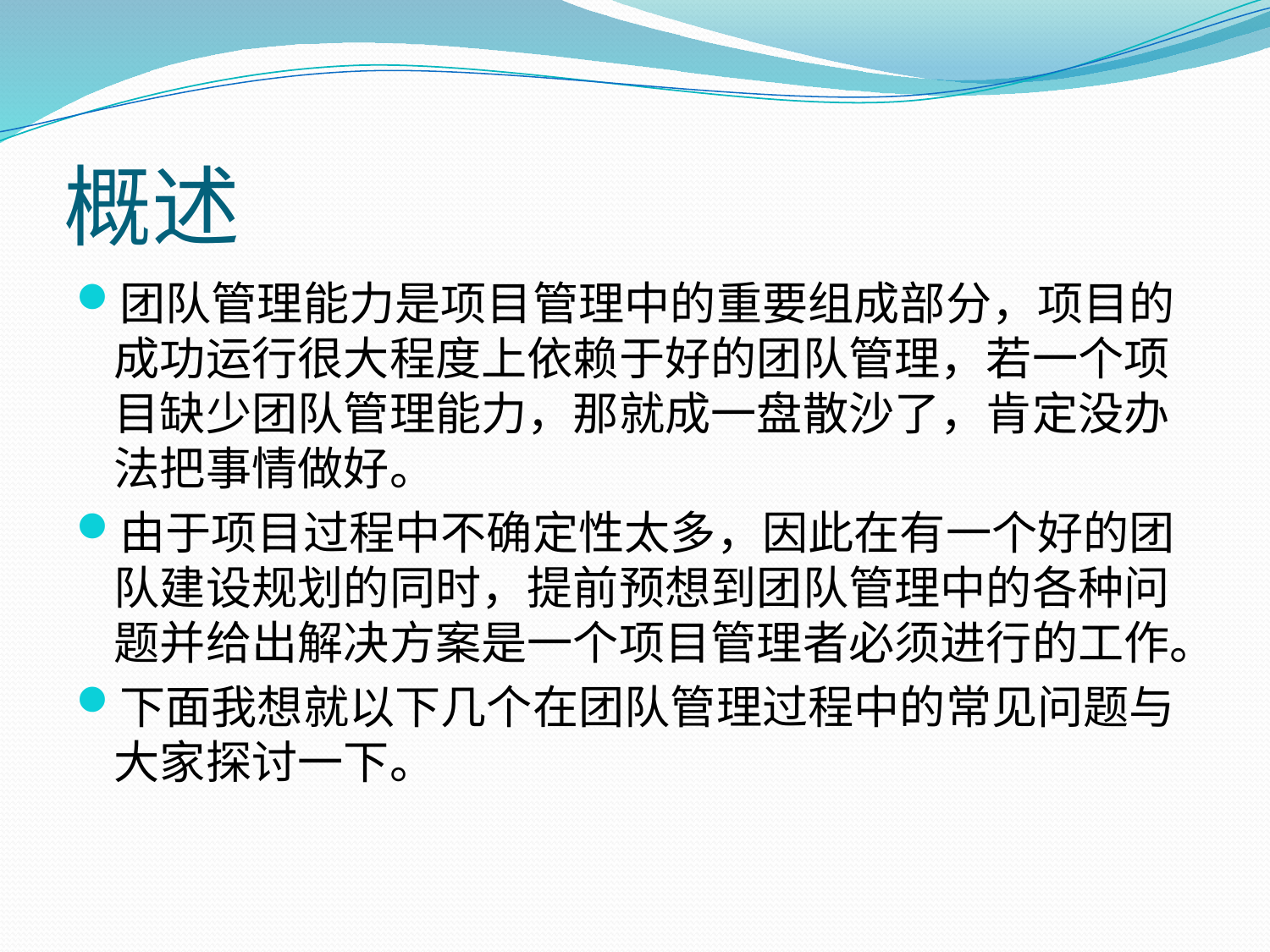

# 概述
团队管理能力是项目管理中的重要组成部分，项目的成功运行很大程度上依赖于好的团队管理，若一个项目缺少团队管理能力，那就成一盘散沙了，肯定没办法把事情做好。
由于项目过程中不确定性太多，因此在有一个好的团队建设规划的同时，提前预想到团队管理中的各种问题并给出解决方案是一个项目管理者必须进行的工作。
下面我想就以下几个在团队管理过程中的常见问题与大家探讨一下。